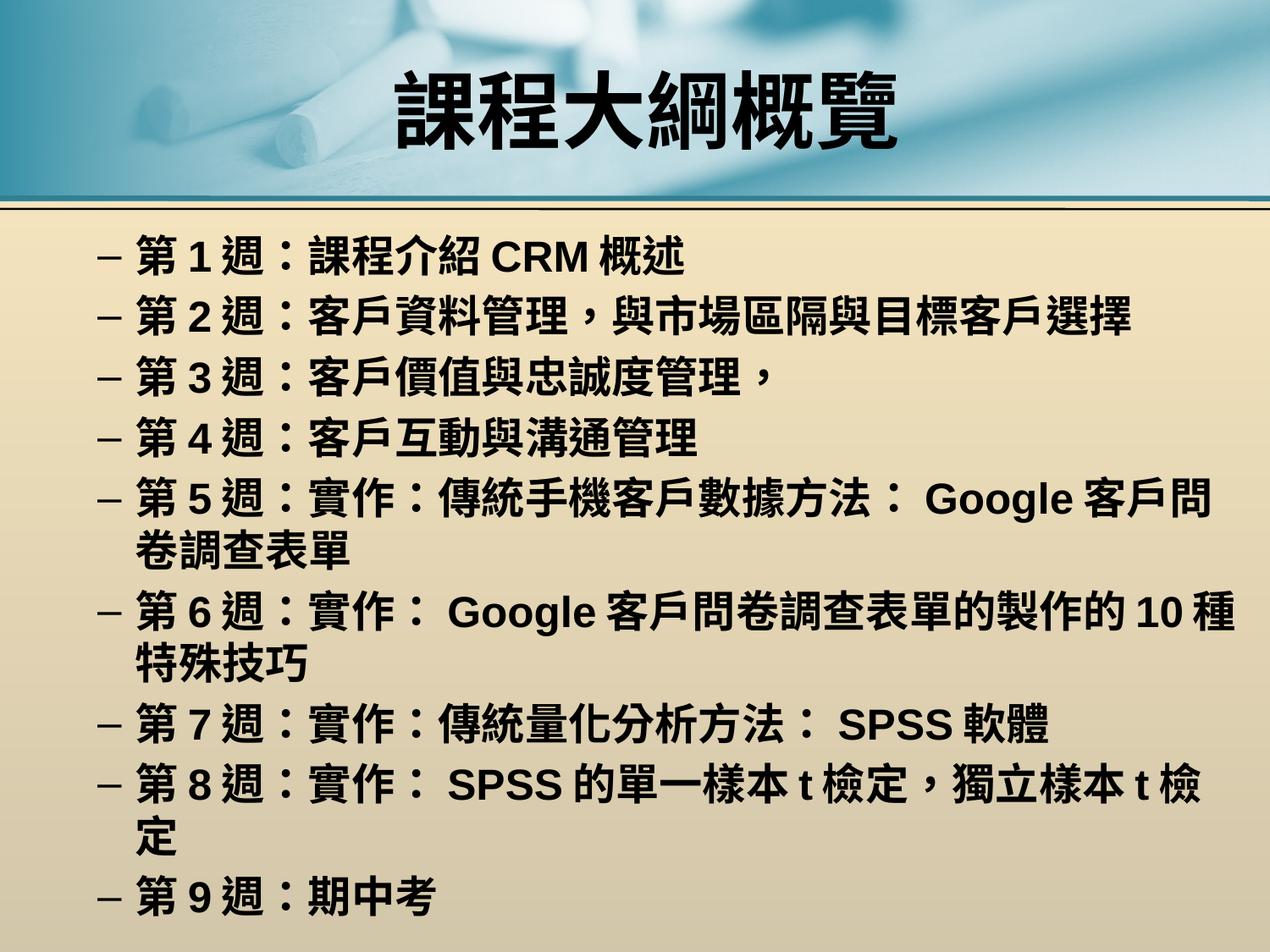

# 課程大綱概覽
第1週：課程介紹CRM概述
第2週：客戶資料管理，與市場區隔與目標客戶選擇
第3週：客戶價值與忠誠度管理，
第4週：客戶互動與溝通管理
第5週：實作：傳統手機客戶數據方法：Google客戶問卷調查表單
第6週：實作：Google客戶問卷調查表單的製作的10種特殊技巧
第7週：實作：傳統量化分析方法：SPSS軟體
第8週：實作：SPSS的單一樣本t檢定，獨立樣本t檢定
第9週：期中考